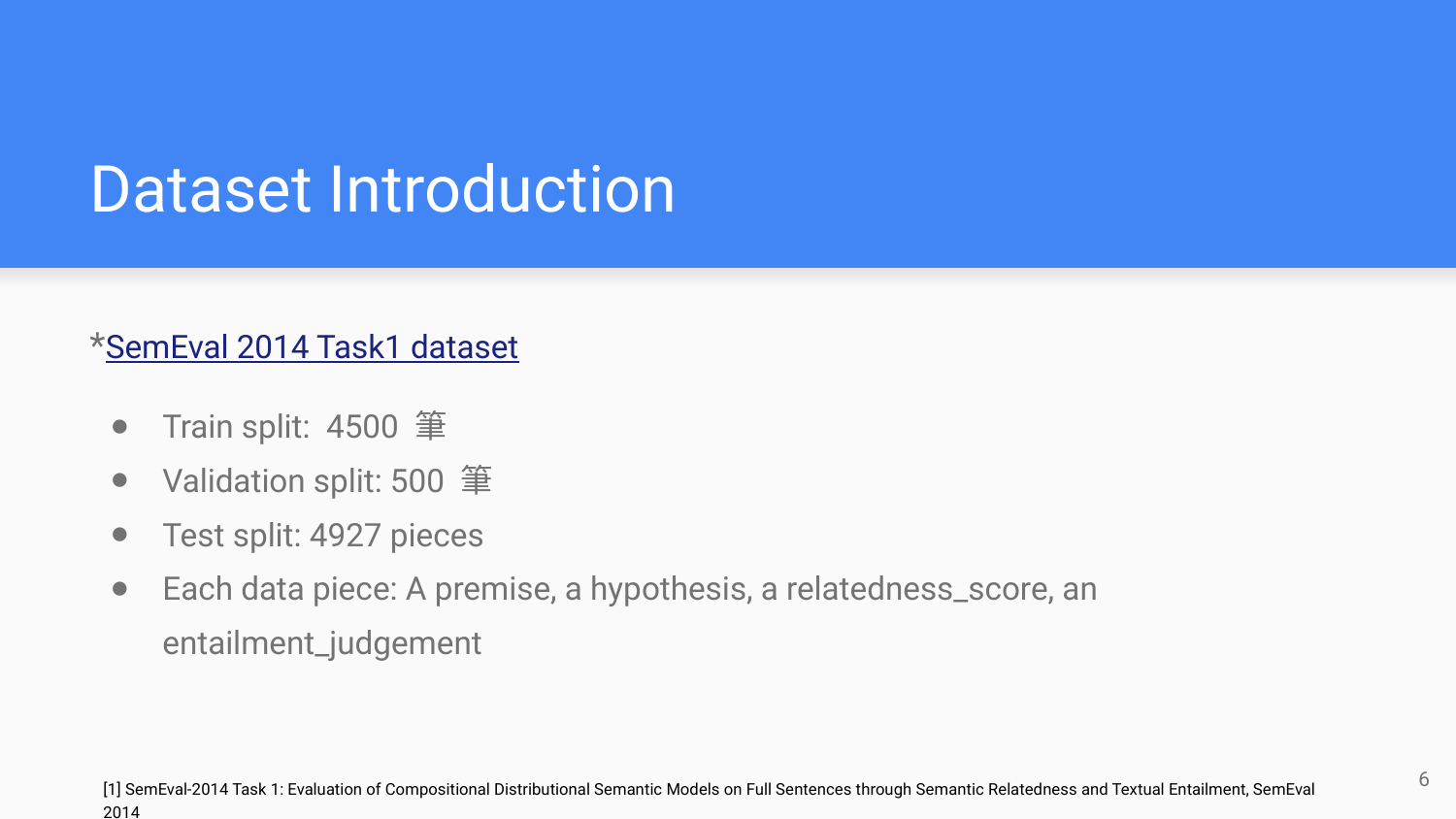

# Dataset Introduction
*SemEval 2014 Task1 dataset
Train split:  4500 筆
Validation split: 500 筆
Test split: 4927 pieces
Each data piece: A premise, a hypothesis, a relatedness_score, an entailment_judgement
6
[1] SemEval-2014 Task 1: Evaluation of Compositional Distributional Semantic Models on Full Sentences through Semantic Relatedness and Textual Entailment, SemEval 2014